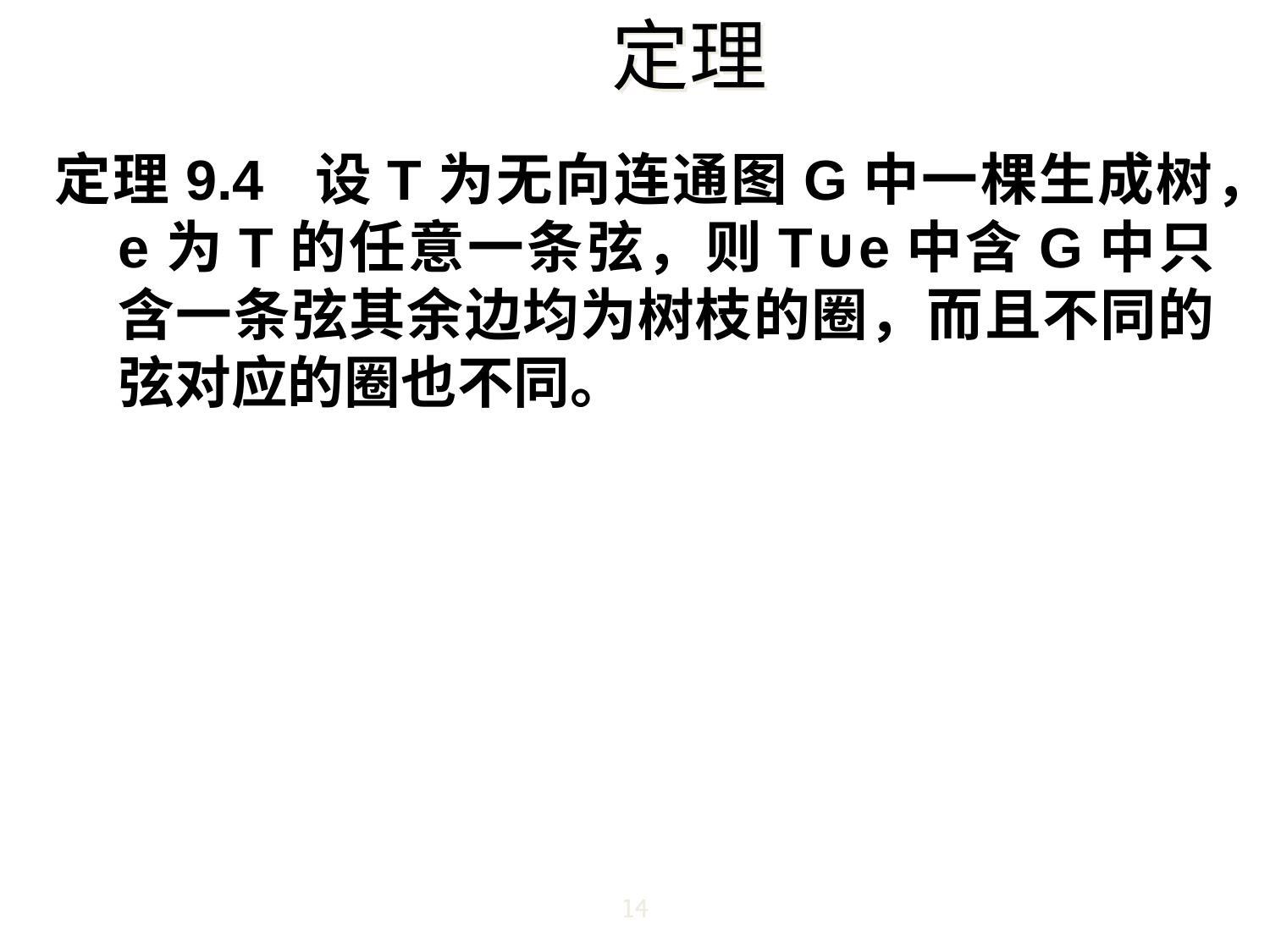

# 定理
定理9.4  设T为无向连通图G中一棵生成树，e为T的任意一条弦，则T∪e中含G中只含一条弦其余边均为树枝的圈，而且不同的弦对应的圈也不同。
14